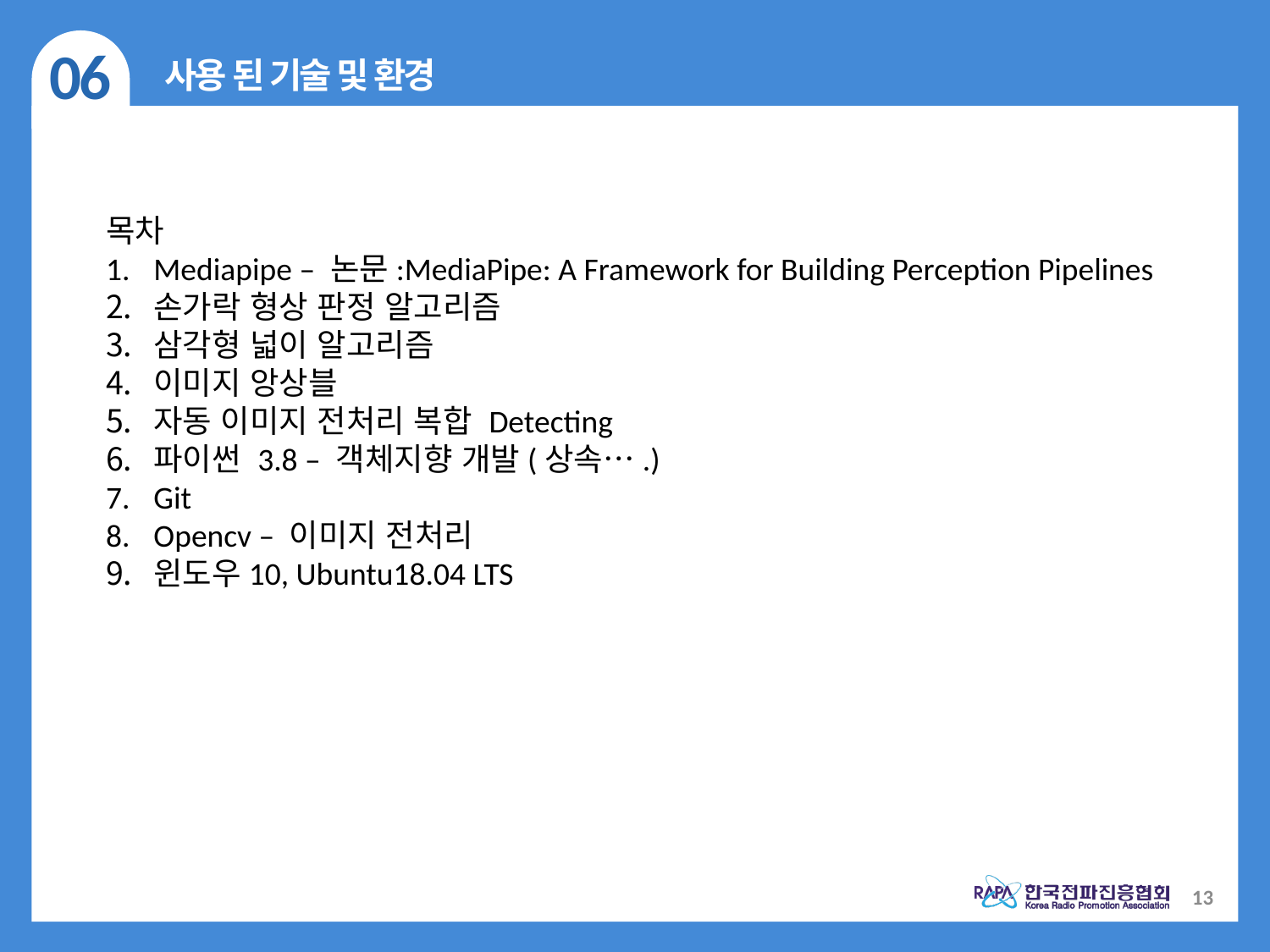

06
사용 된 기술 및 환경
목차
Mediapipe – 논문:MediaPipe: A Framework for Building Perception Pipelines
손가락 형상 판정 알고리즘
삼각형 넓이 알고리즘
이미지 앙상블
자동 이미지 전처리 복합 Detecting
파이썬 3.8 – 객체지향 개발(상속….)
Git
Opencv – 이미지 전처리
윈도우10, Ubuntu18.04 LTS

13